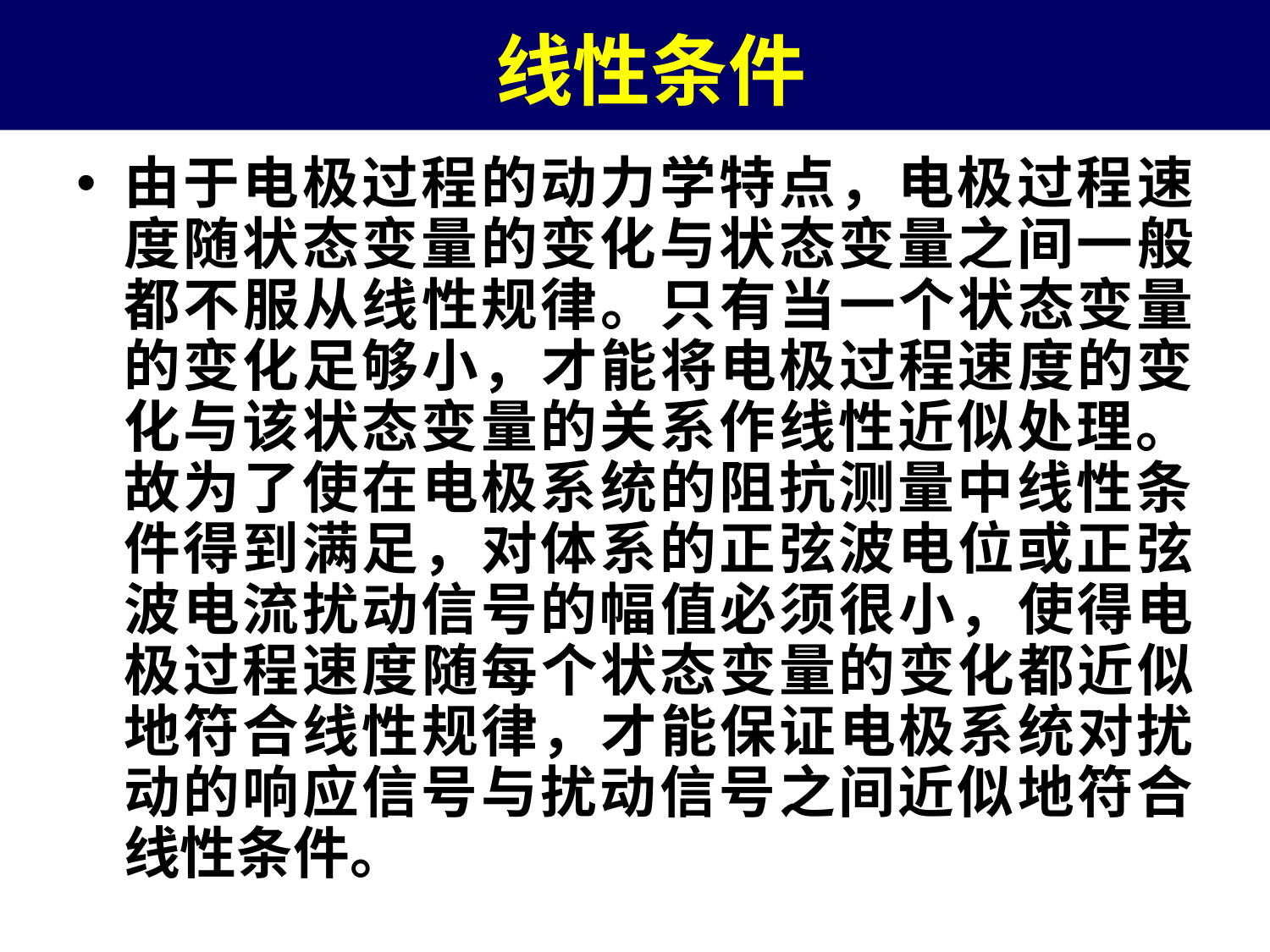

# 线性条件
由于电极过程的动力学特点，电极过程速度随状态变量的变化与状态变量之间一般都不服从线性规律。只有当一个状态变量的变化足够小，才能将电极过程速度的变化与该状态变量的关系作线性近似处理。故为了使在电极系统的阻抗测量中线性条件得到满足，对体系的正弦波电位或正弦波电流扰动信号的幅值必须很小，使得电极过程速度随每个状态变量的变化都近似地符合线性规律，才能保证电极系统对扰动的响应信号与扰动信号之间近似地符合线性条件。